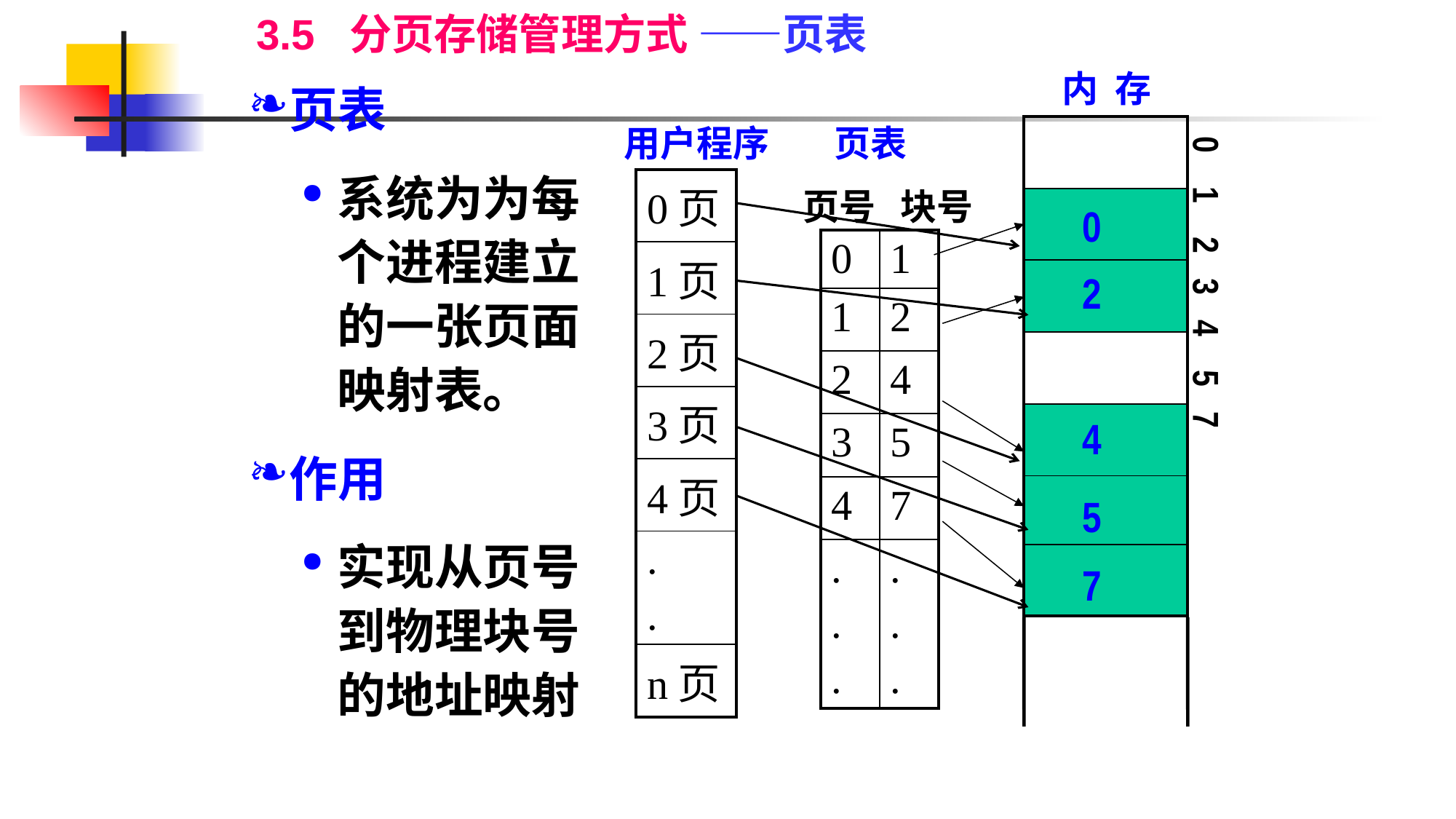

3.5  分页存储管理方式 ——页表
内  存
页表
系统为为每个进程建立的一张页面映射表。
作用
实现从页号到物理块号的地址映射
用户程序
页表
|  |
| --- |
|  |
|  |
|  |
|  |
|  |
|  |
0    1    2   3   4    5   7
| 0页 |
| --- |
| 1页 |
| 2页 |
| 3页 |
| 4页 |
| . . |
| n页 |
页号   块号
0

| 0 | 1 |
| --- | --- |
| 1 | 2 |
| 2 | 4 |
| 3 | 5 |
| 4 | 7 |
| . . . | . . . |
2

4

5

7